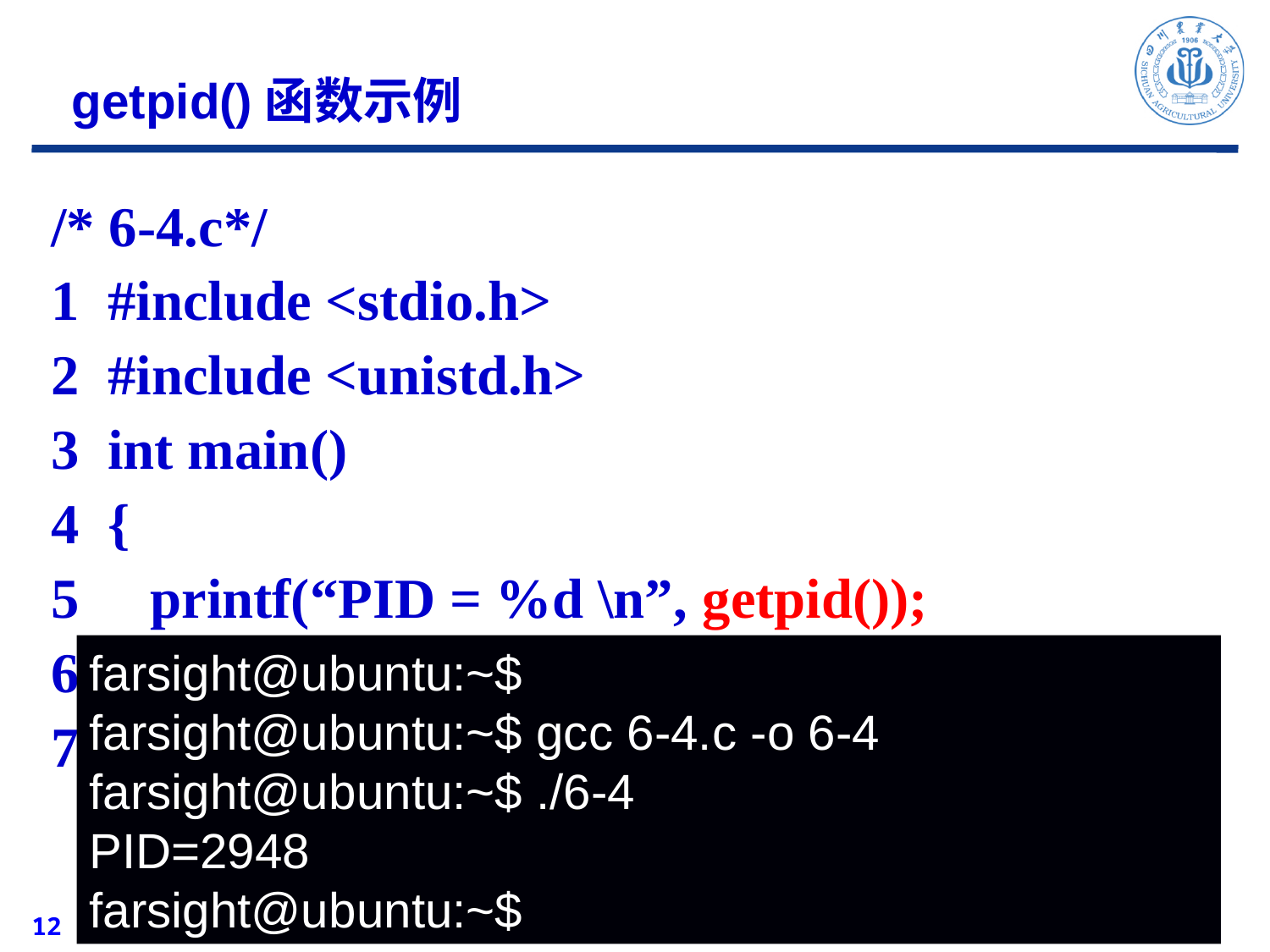

getpid()函数示例
/* 6-4.c*/
1  #include <stdio.h>
2  #include <unistd.h>
3  int main()
4  {
5     printf(“PID = %d \n”, getpid());
6     return  0;
7  }
farsight@ubuntu:~$
farsight@ubuntu:~$ gcc 6-4.c -o 6-4
farsight@ubuntu:~$ ./6-4
PID=2948
farsight@ubuntu:~$